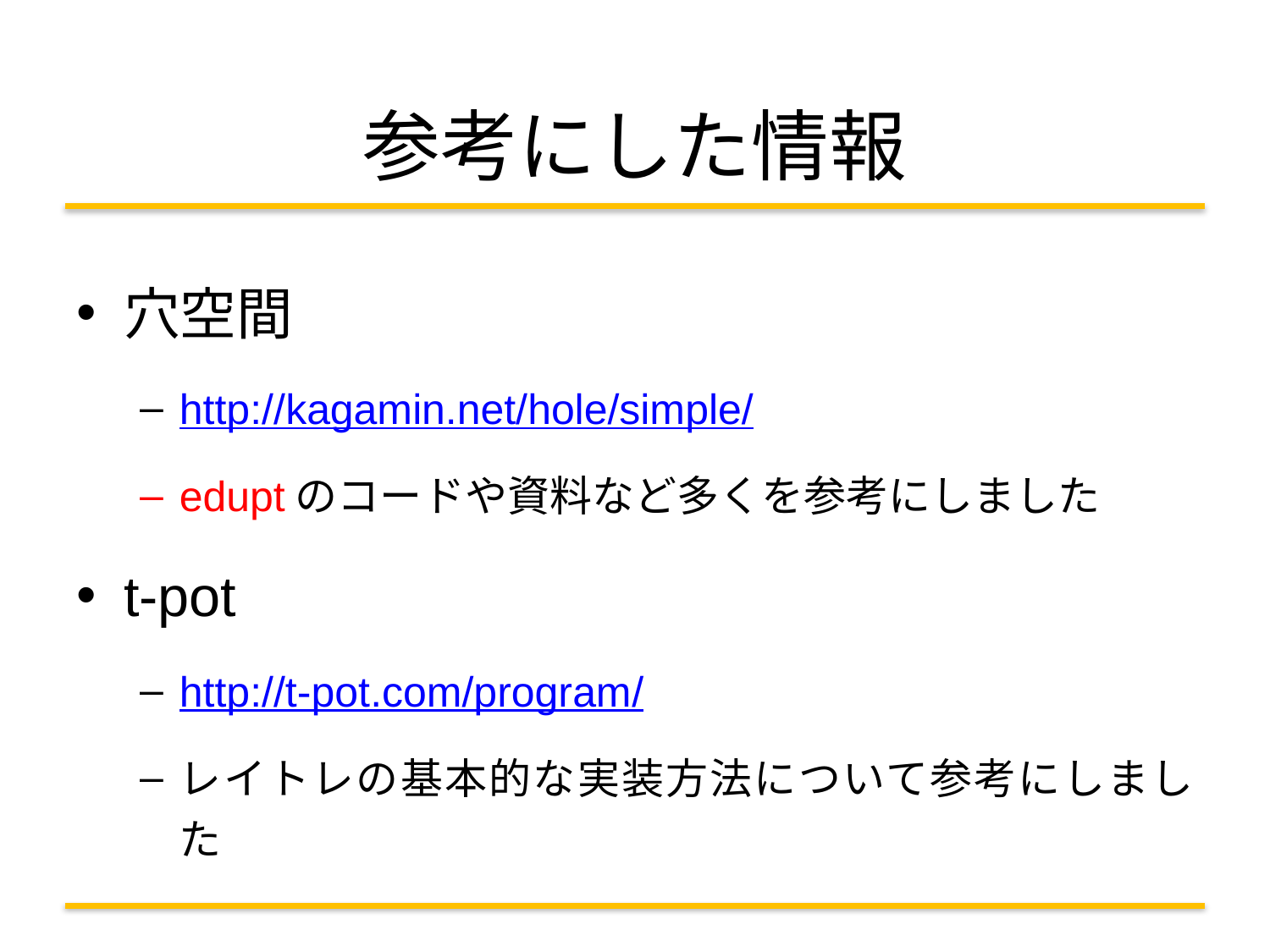

# 参考にした情報
穴空間
http://kagamin.net/hole/simple/
eduptのコードや資料など多くを参考にしました
t-pot
http://t-pot.com/program/
レイトレの基本的な実装方法について参考にしました